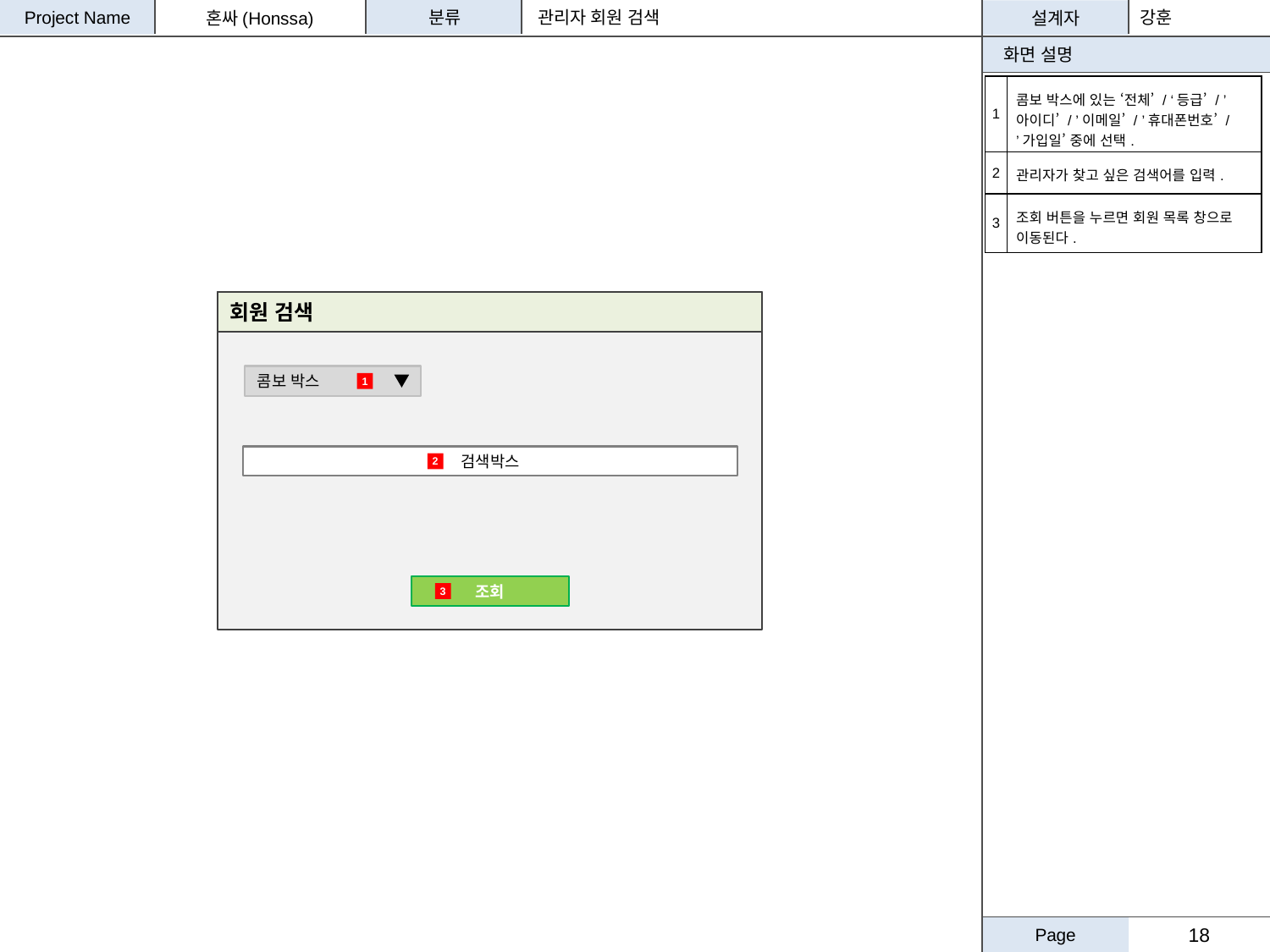

관리자 회원 검색
강훈
| 1 | 콤보 박스에 있는 ‘전체’ / ‘등급’ / ’아이디’ / ’이메일’ / ’휴대폰번호’ / ’가입일’ 중에 선택. |
| --- | --- |
| 2 | 관리자가 찾고 싶은 검색어를 입력. |
| 3 | 조회 버튼을 누르면 회원 목록 창으로 이동된다. |

회원 검색
콤보 박스
1

검색박스
2
조회
3